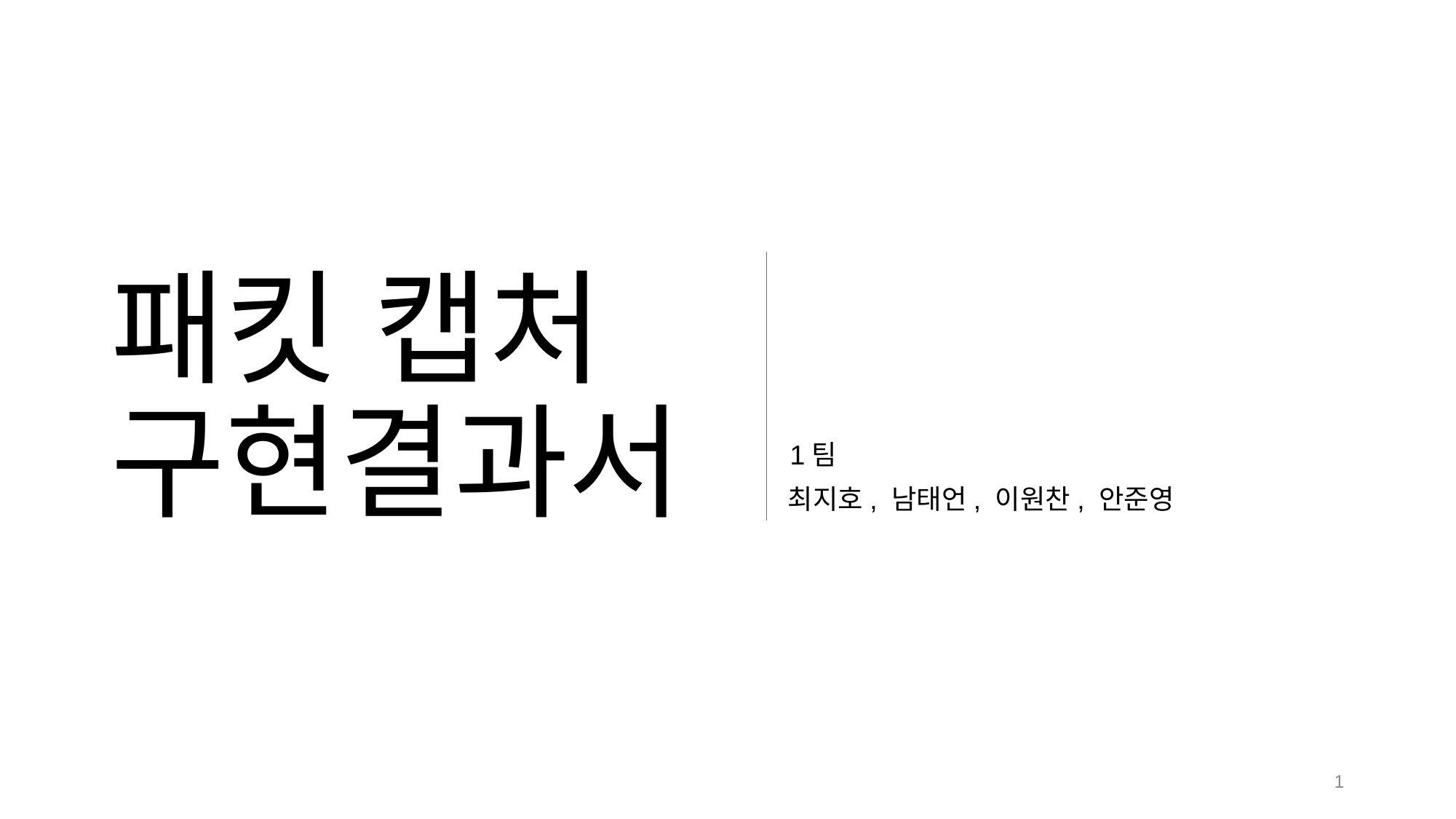

패킷 캡처 구현결과서
1팀
최지호, 남태언, 이원찬, 안준영
1